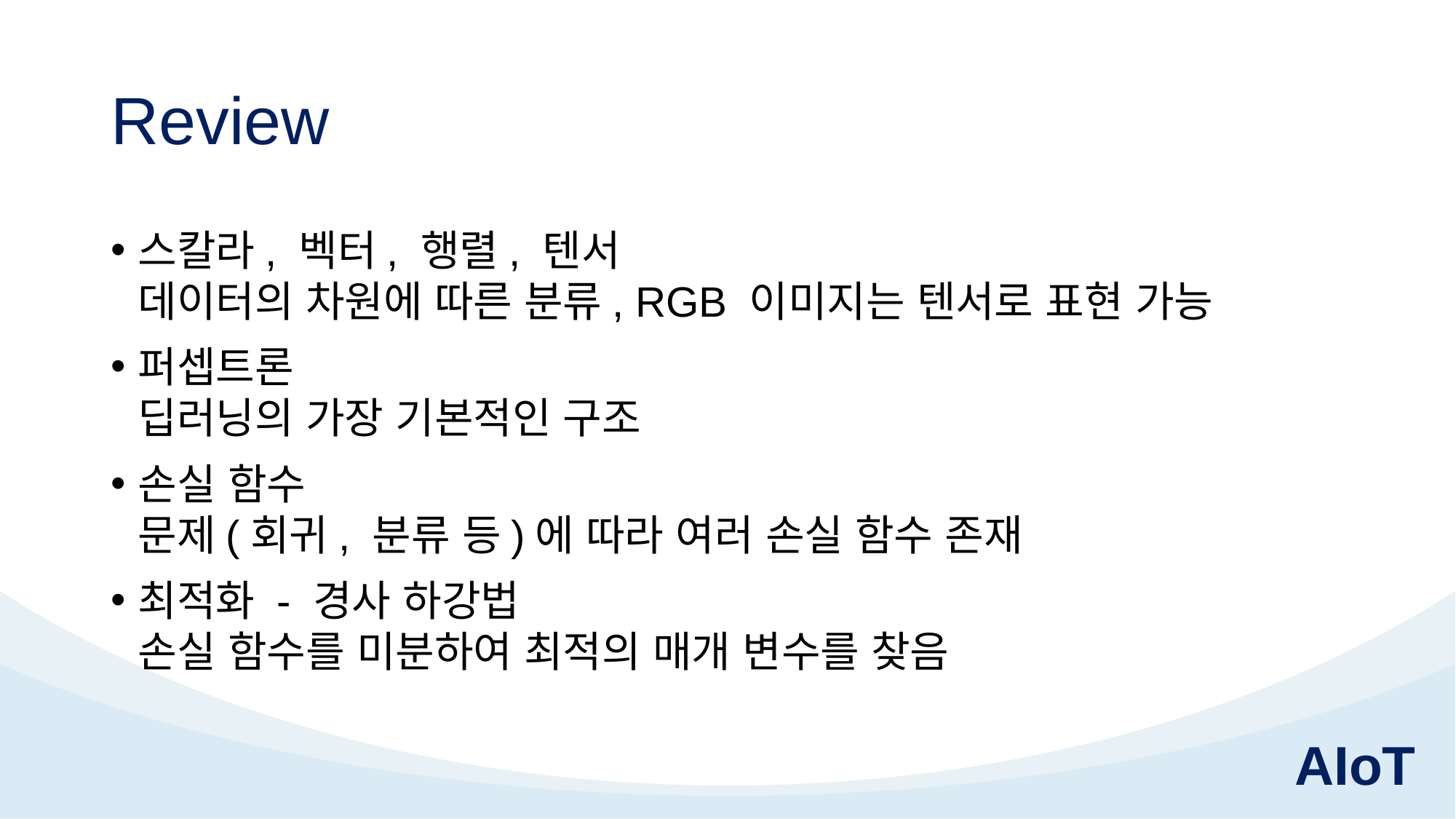

# Review
스칼라, 벡터, 행렬, 텐서
데이터의 차원에 따른 분류, RGB 이미지는 텐서로 표현 가능
퍼셉트론
딥러닝의 가장 기본적인 구조
손실 함수
문제(회귀, 분류 등)에 따라 여러 손실 함수 존재
최적화 - 경사 하강법
손실 함수를 미분하여 최적의 매개 변수를 찾음